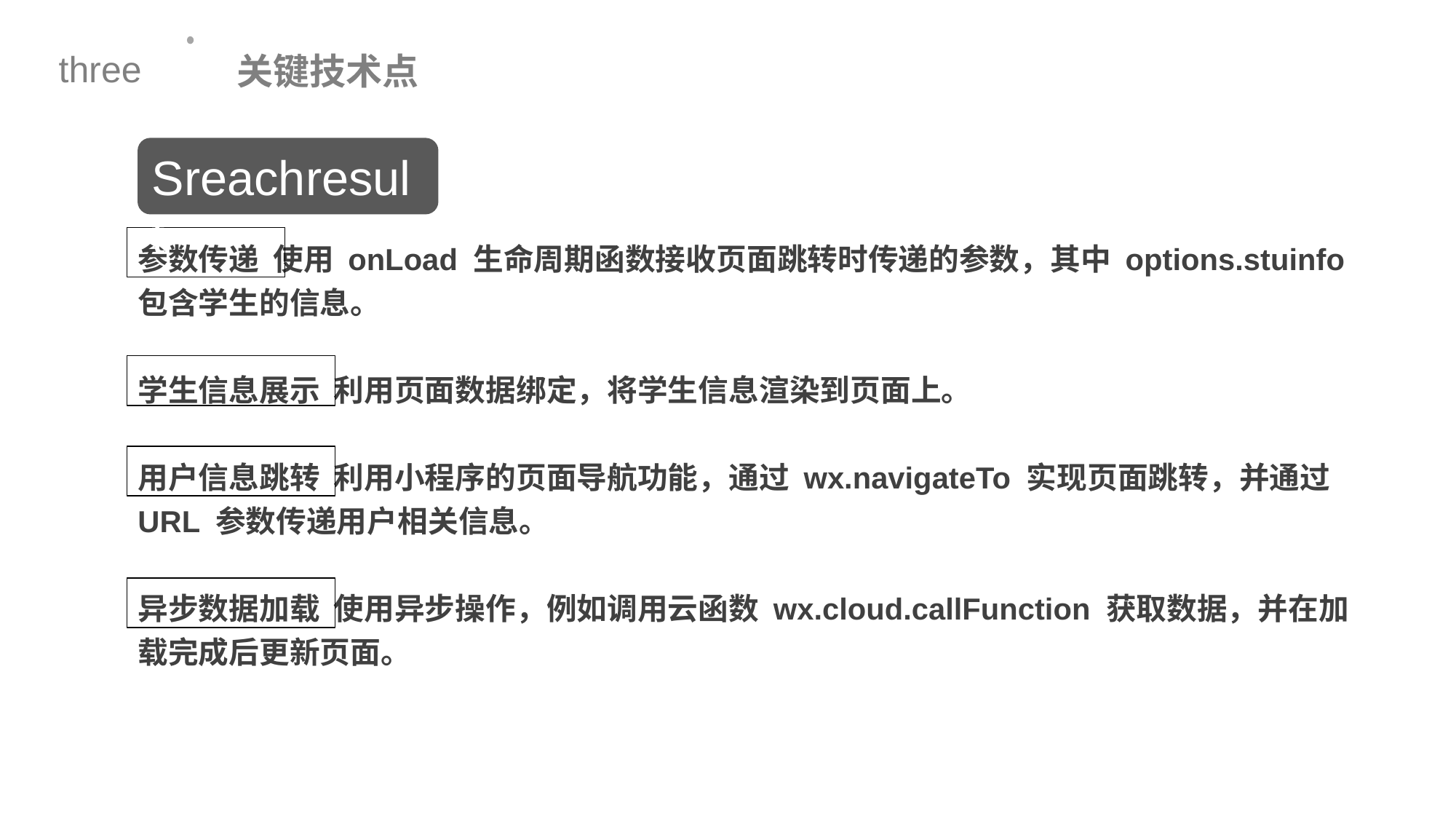

关键技术点

three
Sreachresult
参数传递  使用 onLoad 生命周期函数接收页面跳转时传递的参数，其中 options.stuinfo 包含学生的信息。

学生信息展示  利用页面数据绑定，将学生信息渲染到页面上。

用户信息跳转  利用小程序的页面导航功能，通过 wx.navigateTo 实现页面跳转，并通过 URL 参数传递用户相关信息。

异步数据加载  使用异步操作，例如调用云函数 wx.cloud.callFunction 获取数据，并在加载完成后更新页面。